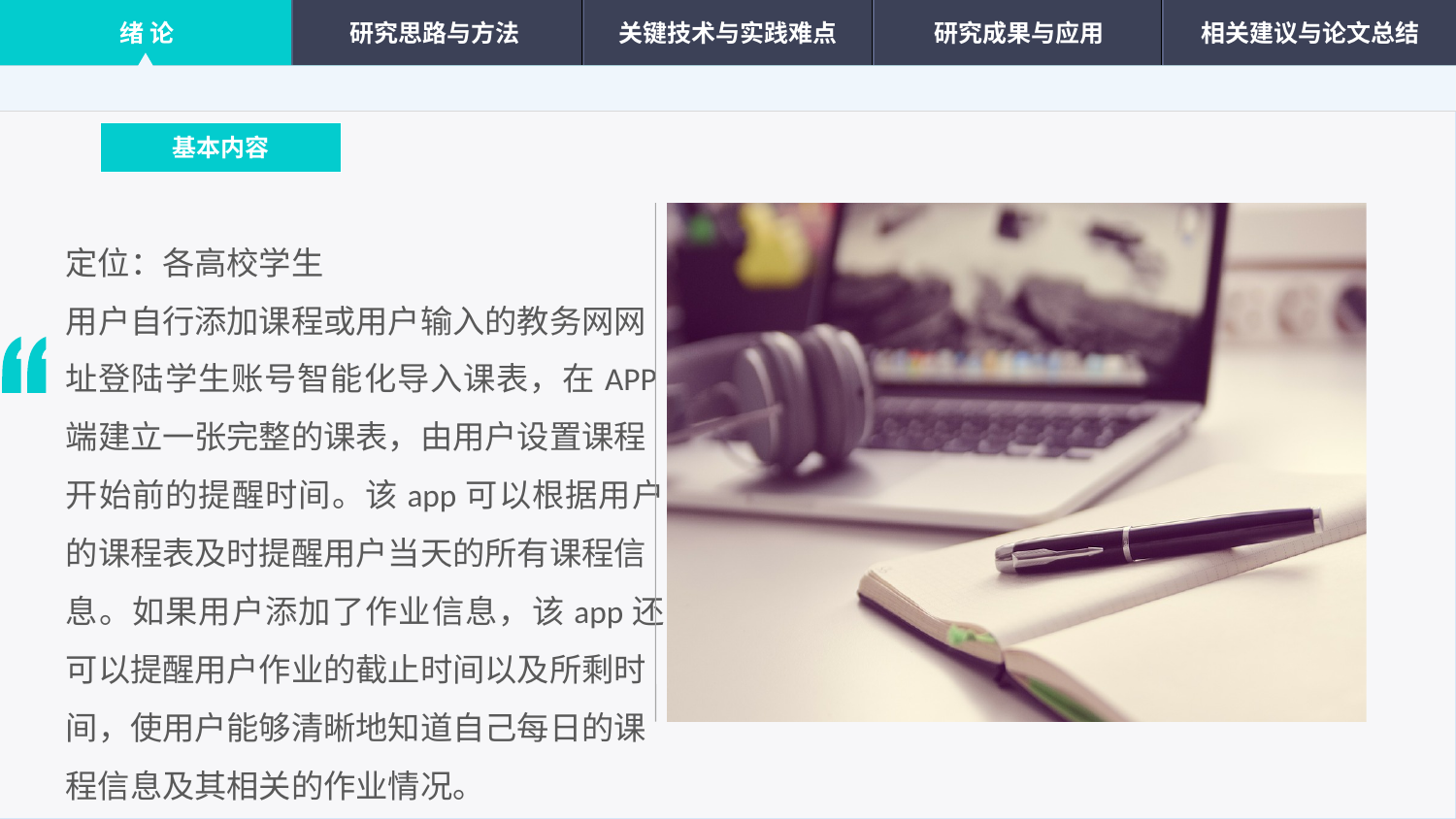

绪 论
研究思路与方法
关键技术与实践难点
研究成果与应用
相关建议与论文总结
基本内容

定位：各高校学生
用户自行添加课程或用户输入的教务网网址登陆学生账号智能化导入课表，在APP端建立一张完整的课表，由用户设置课程开始前的提醒时间。该app可以根据用户的课程表及时提醒用户当天的所有课程信息。如果用户添加了作业信息，该app还可以提醒用户作业的截止时间以及所剩时间，使用户能够清晰地知道自己每日的课程信息及其相关的作业情况。